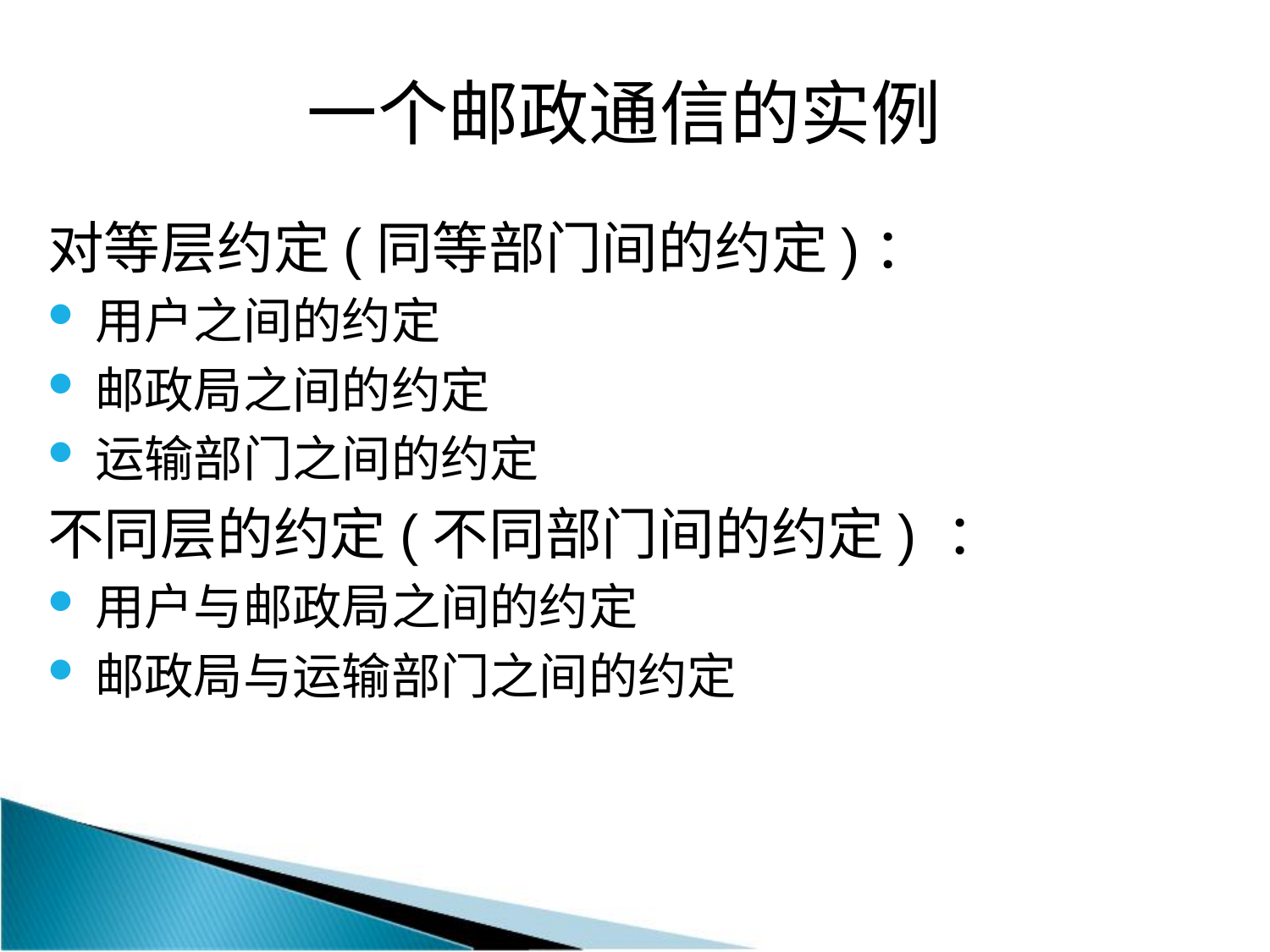

# 一个邮政通信的实例
对等层约定(同等部门间的约定)：
用户之间的约定
邮政局之间的约定
运输部门之间的约定
不同层的约定(不同部门间的约定) ：
用户与邮政局之间的约定
邮政局与运输部门之间的约定